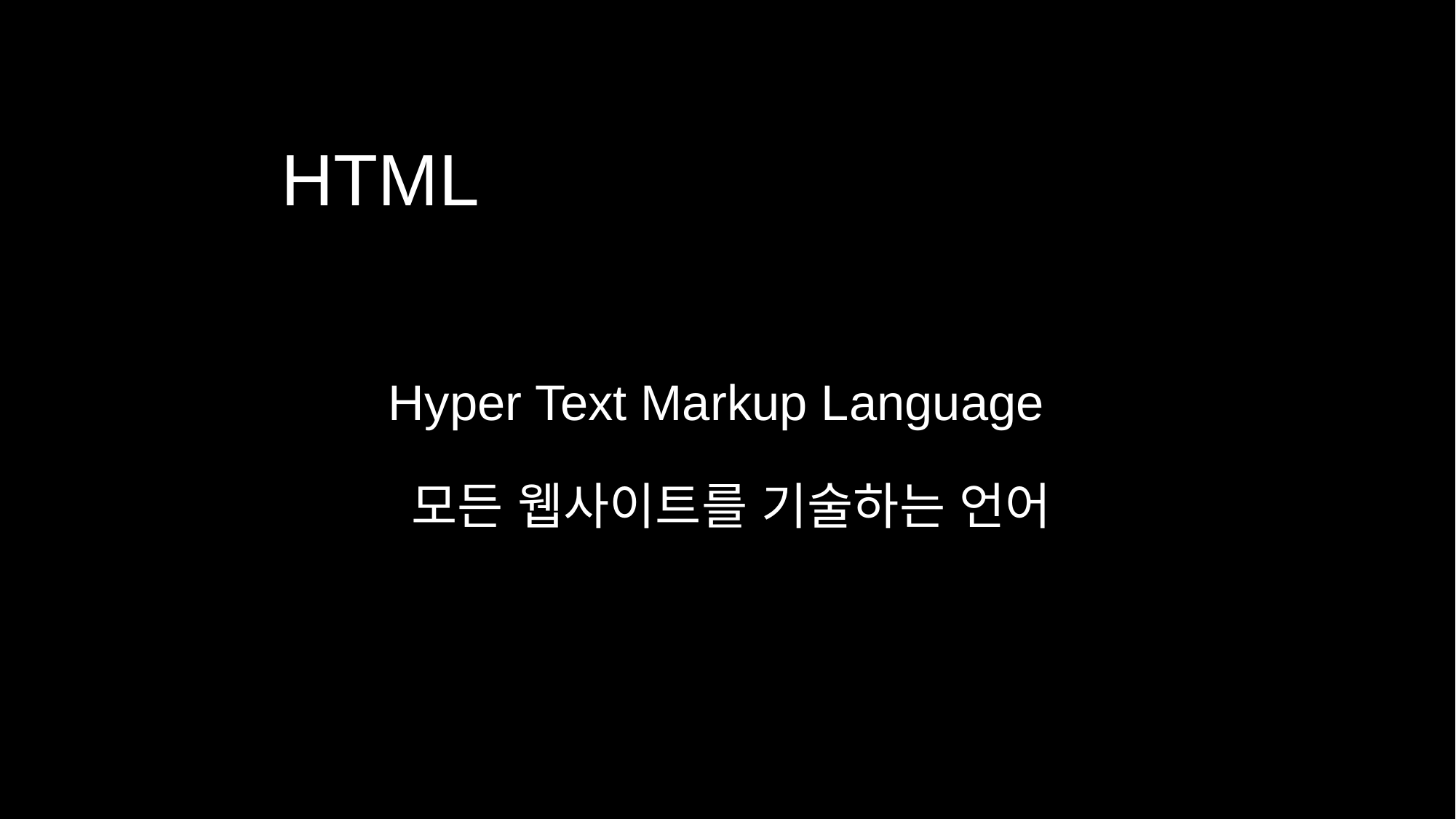

# HTML
Hyper Text Markup Language
모든 웹사이트를 기술하는 언어